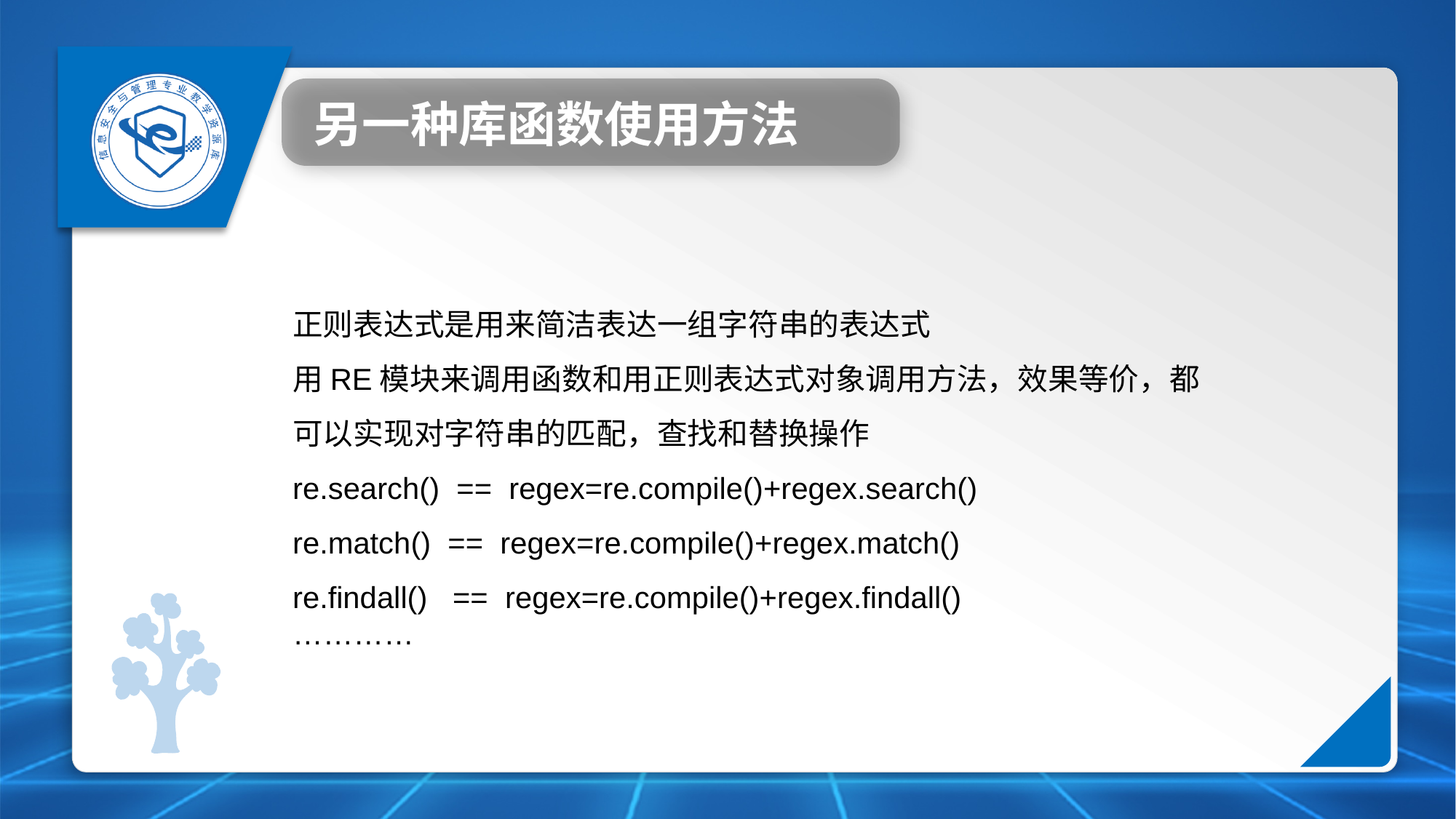

另一种库函数使用方法
正则表达式是用来简洁表达一组字符串的表达式
用RE模块来调用函数和用正则表达式对象调用方法，效果等价，都可以实现对字符串的匹配，查找和替换操作
re.search()  ==  regex=re.compile()+regex.search()
re.match()  ==  regex=re.compile()+regex.match()
re.findall()   ==  regex=re.compile()+regex.findall()
…………